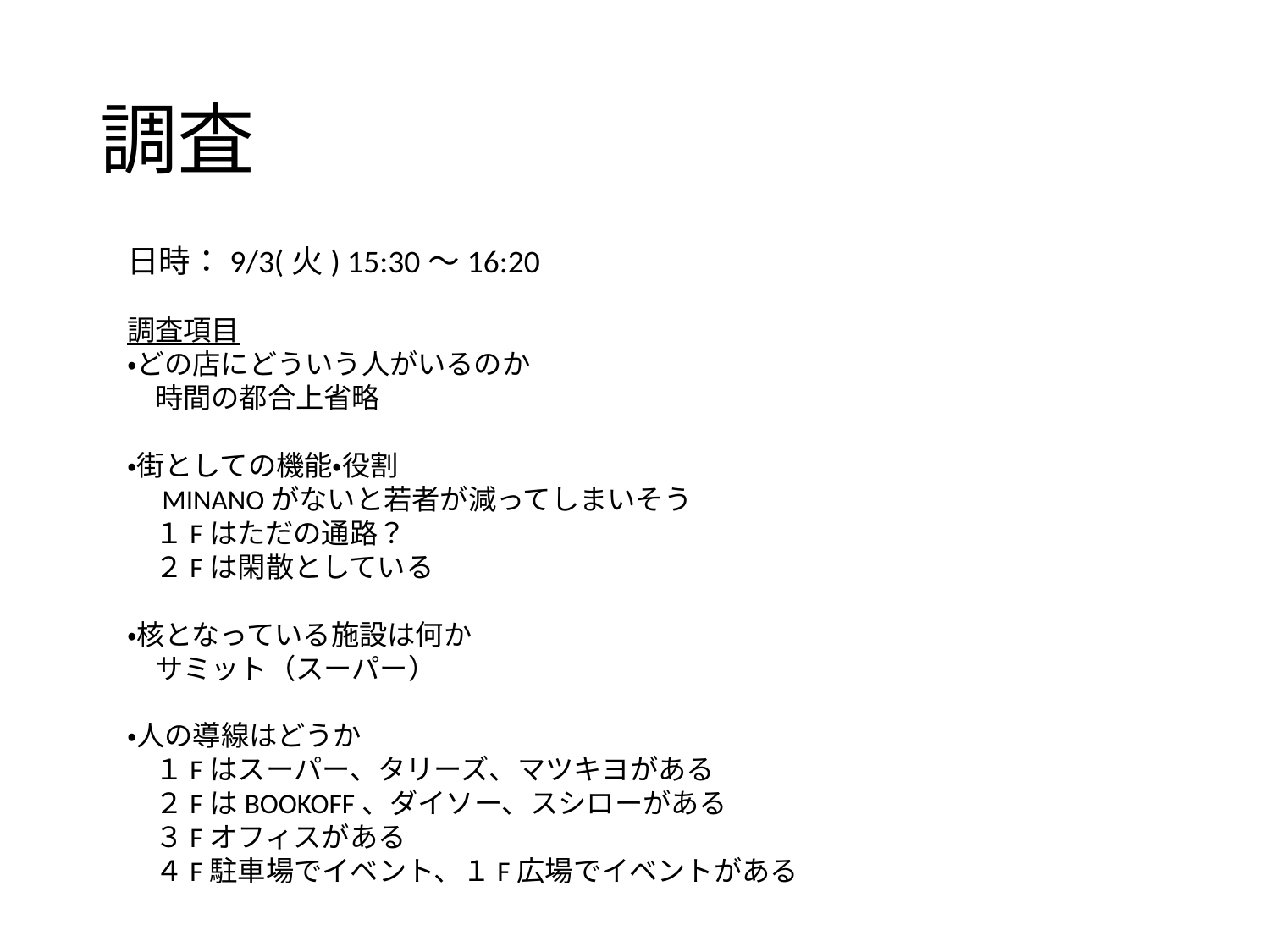

# 調査
日時：9/3(火) 15:30～16:20

調査項目
・どの店にどういう人がいるのか
　時間の都合上省略

・街としての機能・役割
　MINANOがないと若者が減ってしまいそう
　１Fはただの通路？
　２Fは閑散としている

・核となっている施設は何か
　サミット（スーパー）

・人の導線はどうか
　１Fはスーパー、タリーズ、マツキヨがある
　２FはBOOKOFF、ダイソー、スシローがある
　３Fオフィスがある
　４F駐車場でイベント、１F広場でイベントがある